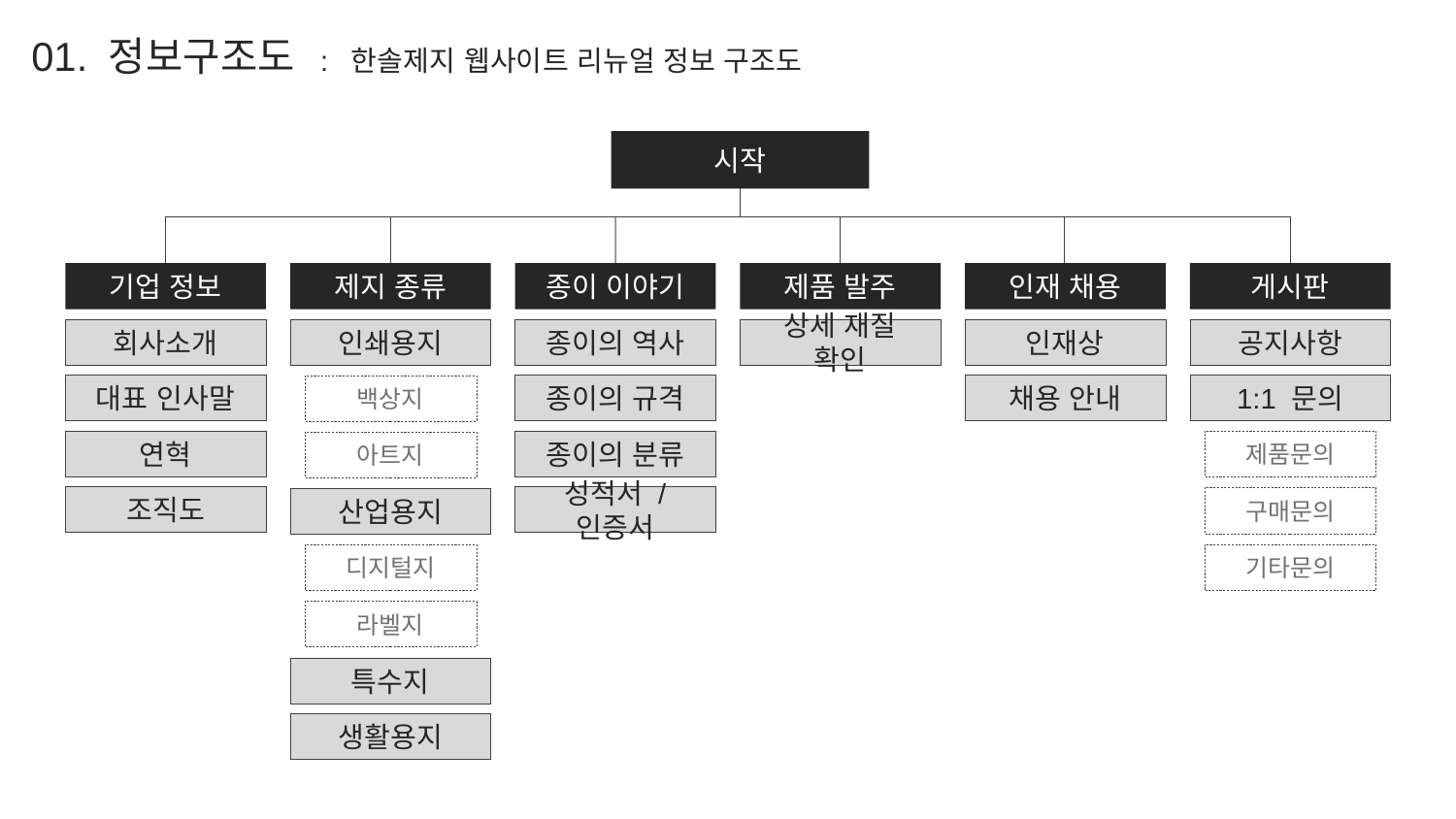

01. 정보구조도    :  한솔제지 웹사이트 리뉴얼 정보 구조도
시작
기업 정보
회사소개
대표 인사말
연혁
조직도
제지 종류
인쇄용지
백상지
아트지
산업용지
디지털지
라벨지
특수지
생활용지
종이 이야기
종이의 역사
종이의 규격
종이의 분류
성적서 / 인증서
제품 발주
상세 재질 확인
인재 채용
게시판
공지사항
1:1 문의
제품문의
구매문의
기타문의
인재상
채용 안내